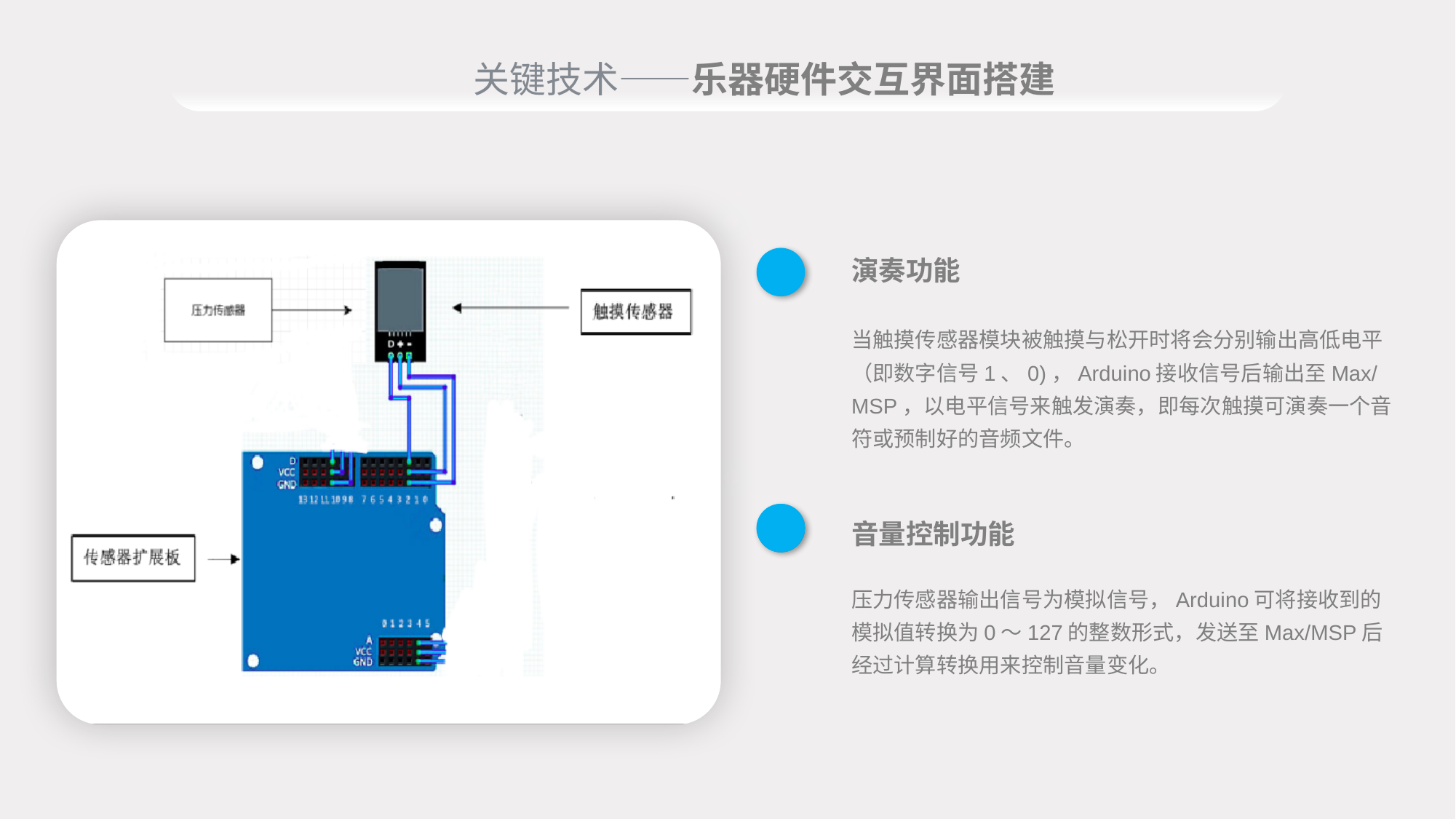

关键技术——乐器硬件交互界面搭建

演奏功能
当触摸传感器模块被触摸与松开时将会分别输出高低电平（即数字信号1、0)，Arduino接收信号后输出至Max/MSP，以电平信号来触发演奏，即每次触摸可演奏一个音符或预制好的音频文件。

音量控制功能
压力传感器输出信号为模拟信号，Arduino可将接收到的模拟值转换为0～127的整数形式，发送至Max/MSP后经过计算转换用来控制音量变化。